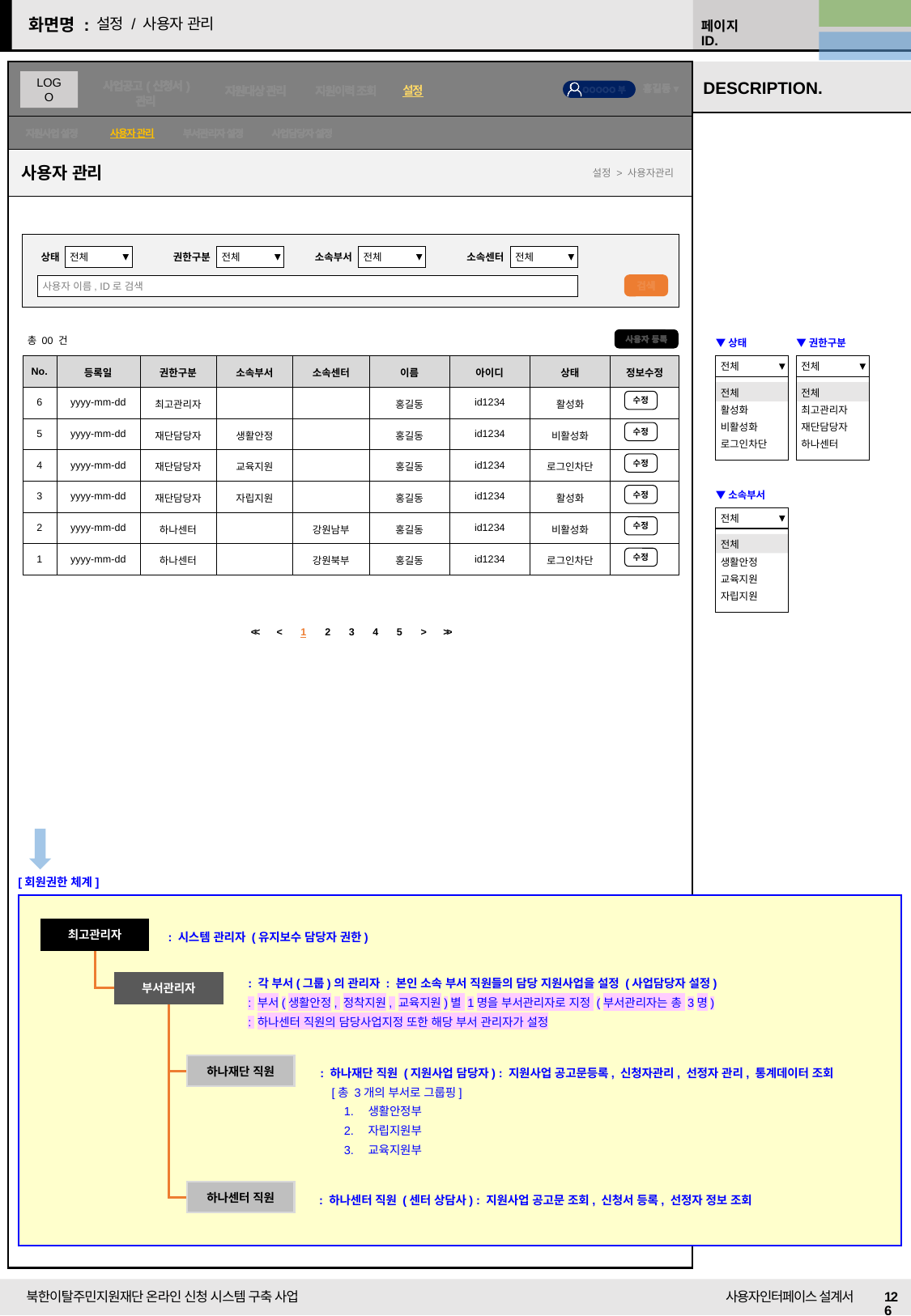

22/09/13 수정
설정 / 사용자 관리

22/09/16 수정
사용자 관리
사용자 관리
설정 > 사용자관리

검색
상태
전체

권한구분
전체

소속부서
전체

소속센터
전체

사용자 이름, ID로 검색
총 00 건
사용자 등록
▼상태
전체

전체
활성화
비활성화
로그인차단

▼권한구분
전체

전체
최고관리자
재단담당자
하나센터

| No. | 등록일 | 권한구분 | 소속부서 | 소속센터 | 이름 | 아이디 | 상태 | 정보수정 |
| --- | --- | --- | --- | --- | --- | --- | --- | --- |
| 6 | yyyy-mm-dd | 최고관리자 |  |  | 홍길동 | id1234 | 활성화 |  |
| 5 | yyyy-mm-dd | 재단담당자 | 생활안정 |  | 홍길동 | id1234 | 비활성화 |  |
| 4 | yyyy-mm-dd | 재단담당자 | 교육지원 |  | 홍길동 | id1234 | 로그인차단 |  |
| 3 | yyyy-mm-dd | 재단담당자 | 자립지원 |  | 홍길동 | id1234 | 활성화 |  |
| 2 | yyyy-mm-dd | 하나센터 |  | 강원남부 | 홍길동 | id1234 | 비활성화 |  |
| 1 | yyyy-mm-dd | 하나센터 |  | 강원북부 | 홍길동 | id1234 | 로그인차단 |  |
수정
수정
수정
▼소속부서
전체

전체
생활안정
교육지원
자립지원

수정
수정
수정
| << | < | 1 | 2 | 3 | 4 | 5 | > | >> |
| --- | --- | --- | --- | --- | --- | --- | --- | --- |

[회원권한 체계]

최고관리자
: 시스템 관리자 (유지보수 담당자 권한)
: 각 부서(그룹)의 관리자 : 본인 소속 부서 직원들의 담당 지원사업을 설정 (사업담당자 설정)
: 부서(생활안정, 정착지원, 교육지원)별 1명을 부서관리자로 지정 (부서관리자는 총 3명)
: 하나센터 직원의 담당사업지정 또한 해당 부서 관리자가 설정
부서관리자
하나재단 직원
: 하나재단 직원 (지원사업 담당자) : 지원사업 공고문등록, 신청자관리, 선정자 관리, 통계데이터 조회
[총 3개의 부서로 그룹핑]
생활안정부
자립지원부
교육지원부
하나센터 직원
: 하나센터 직원 (센터 상담사) : 지원사업 공고문 조회, 신청서 등록, 선정자 정보 조회
126